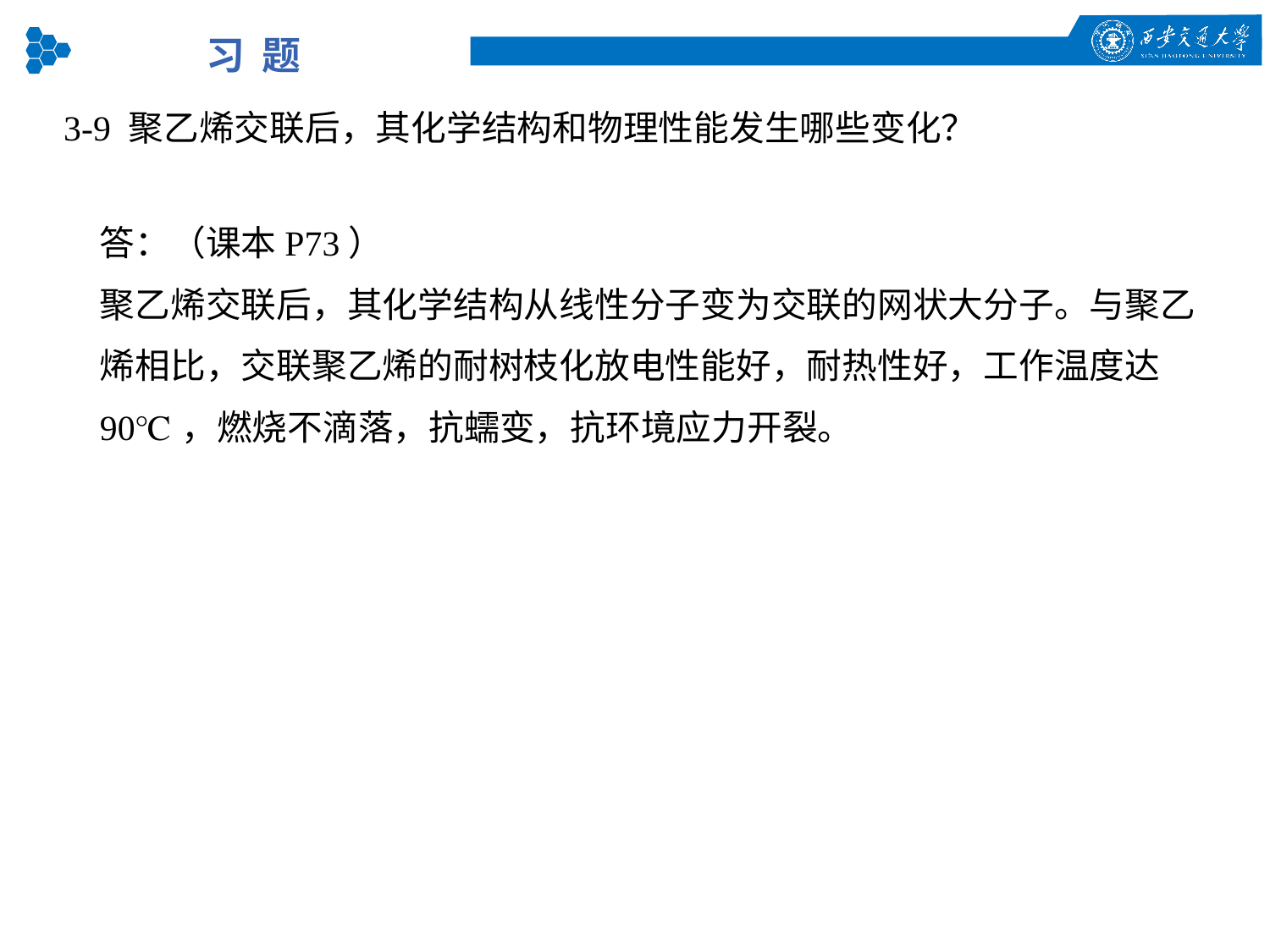

习  题
3-9 聚乙烯交联后，其化学结构和物理性能发生哪些变化？
答：（课本P73）
聚乙烯交联后，其化学结构从线性分子变为交联的网状大分子。与聚乙烯相比，交联聚乙烯的耐树枝化放电性能好，耐热性好，工作温度达90℃，燃烧不滴落，抗蠕变，抗环境应力开裂。